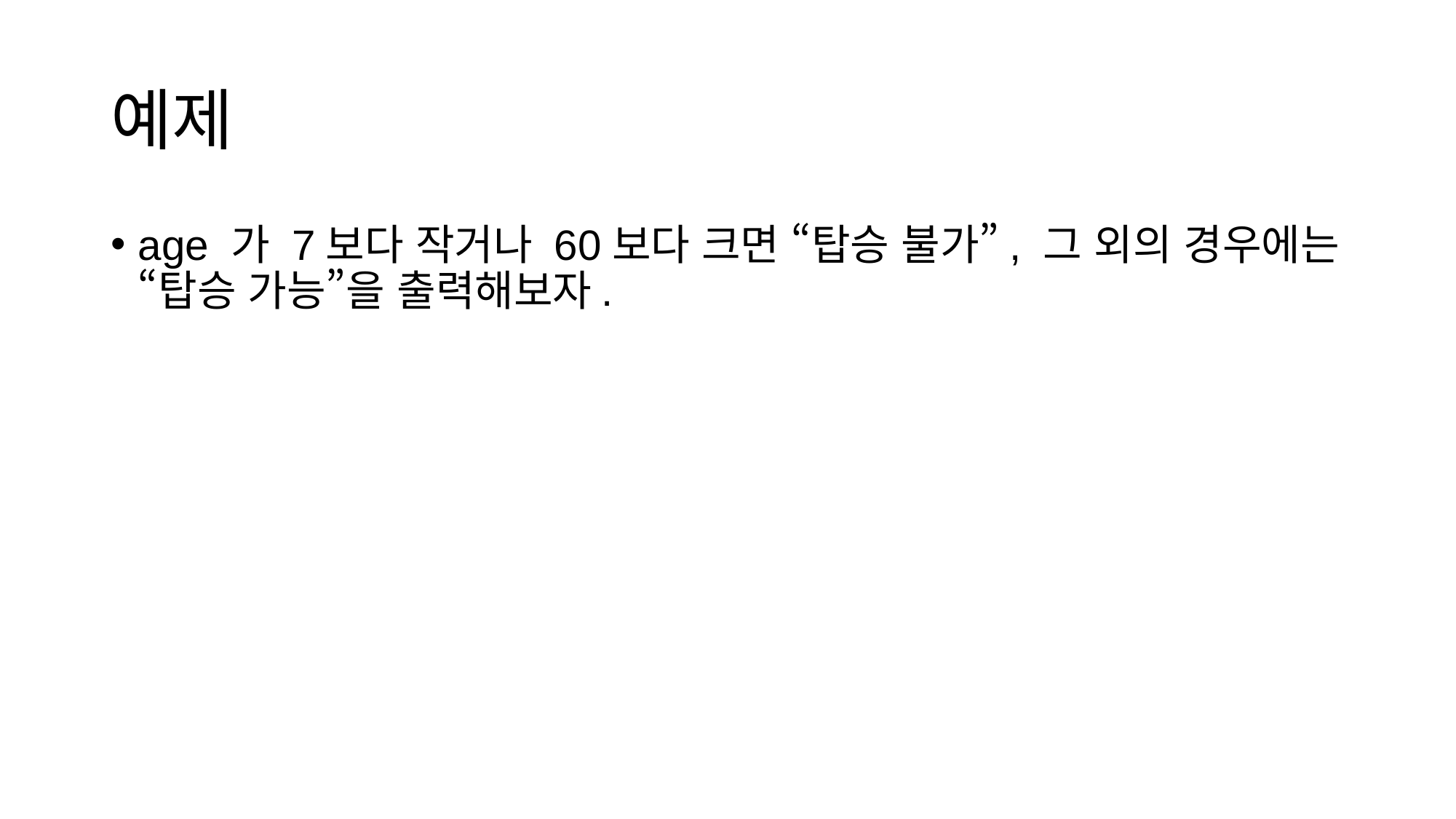

# 예제
age 가 7보다 작거나 60보다 크면 “탑승 불가”, 그 외의 경우에는 “탑승 가능”을 출력해보자.